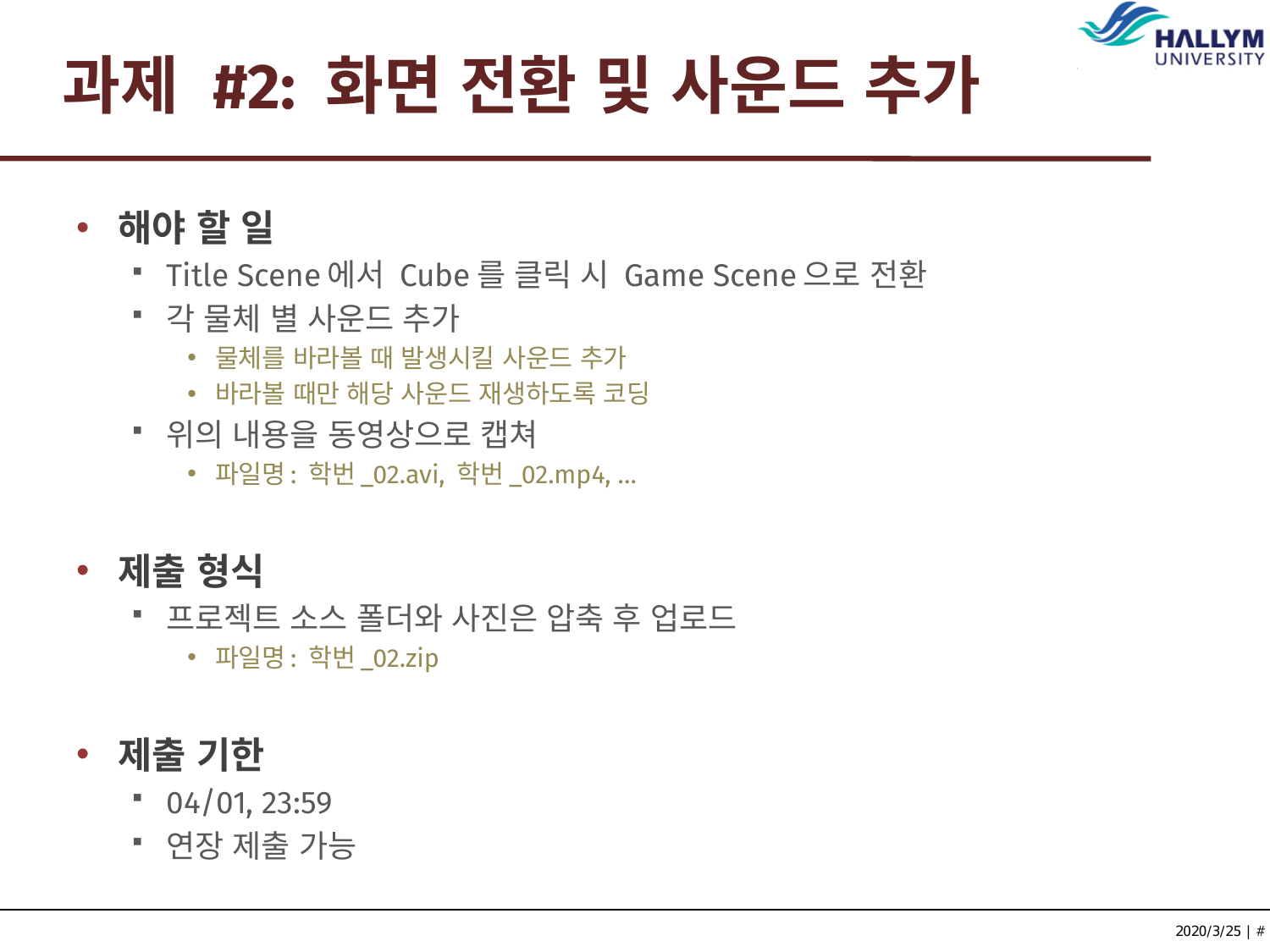

# 과제 #2: 화면 전환 및 사운드 추가
해야 할 일
Title Scene에서 Cube를 클릭 시 Game Scene으로 전환
각 물체 별 사운드 추가
물체를 바라볼 때 발생시킬 사운드 추가
바라볼 때만 해당 사운드 재생하도록 코딩
위의 내용을 동영상으로 캡쳐
파일명: 학번_02.avi, 학번_02.mp4, …

제출 형식
프로젝트 소스 폴더와 사진은 압축 후 업로드
파일명: 학번_02.zip

제출 기한
04/01, 23:59
연장 제출 가능